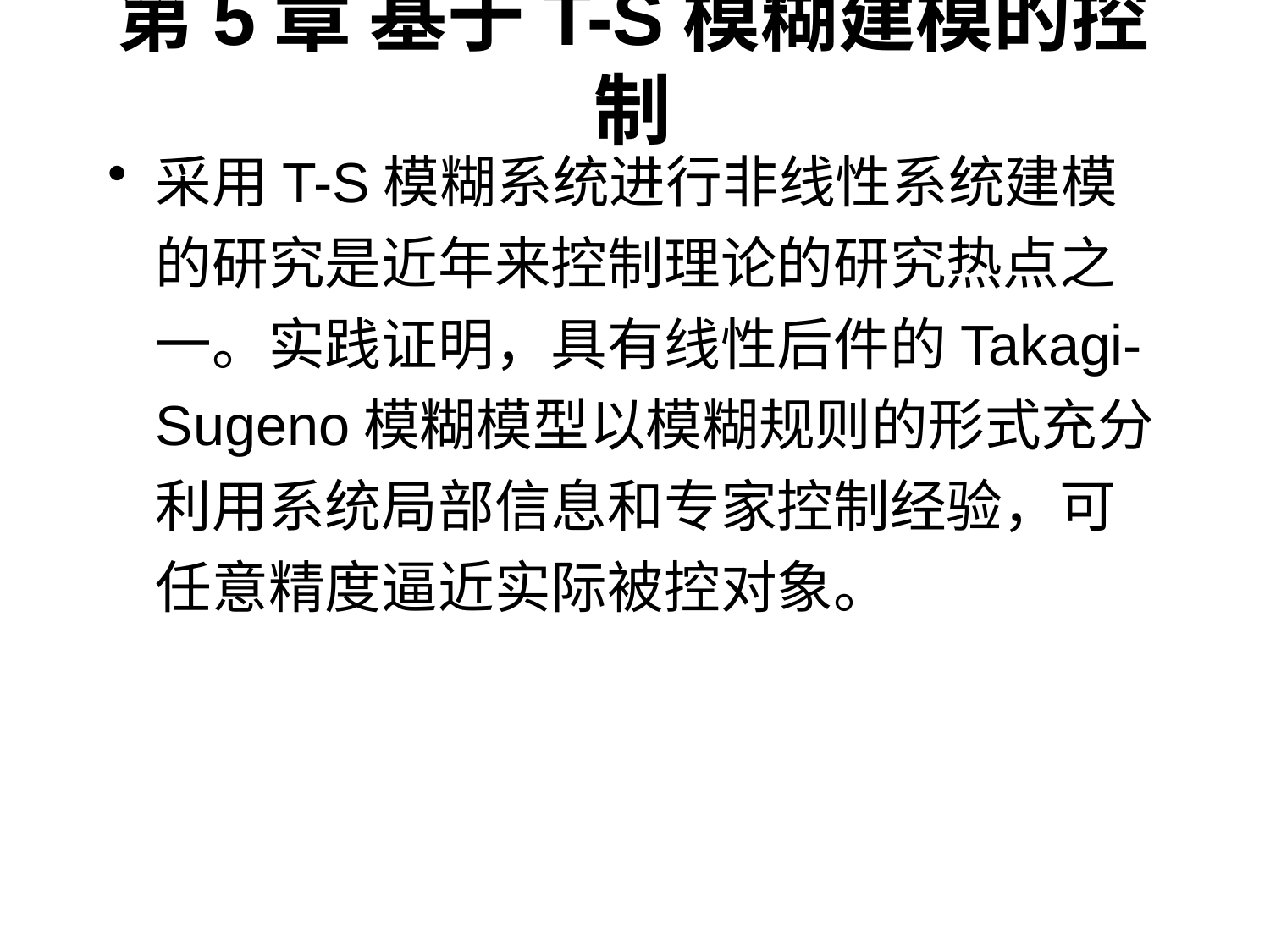

# 第5章 基于T-S模糊建模的控制
采用T-S模糊系统进行非线性系统建模的研究是近年来控制理论的研究热点之一。实践证明，具有线性后件的Takagi-Sugeno模糊模型以模糊规则的形式充分利用系统局部信息和专家控制经验，可任意精度逼近实际被控对象。